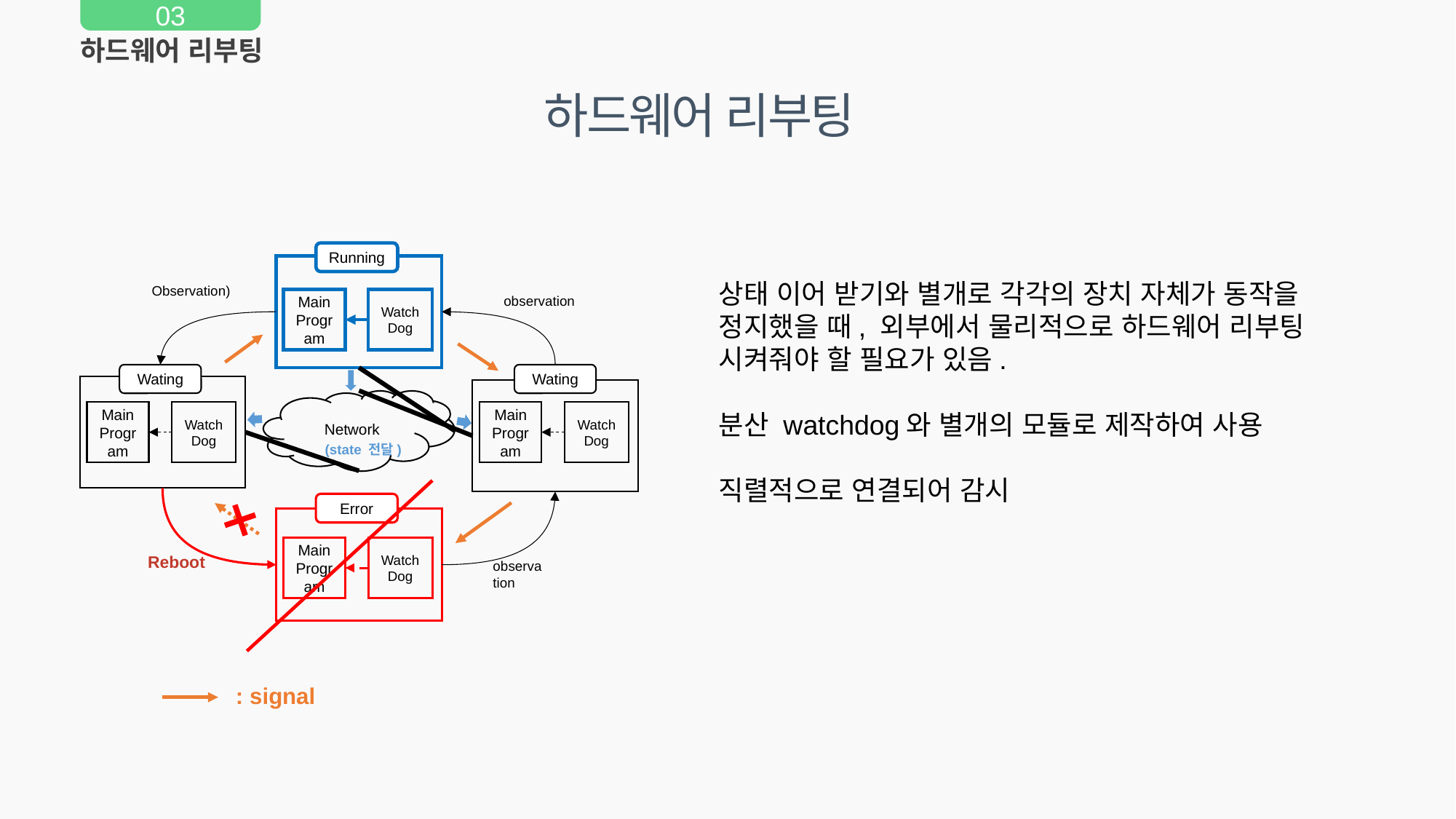

03
하드웨어 리부팅
하드웨어 리부팅
Running

Observation)
observation
Main
Program
WatchDog
Wating
Wating

Network
Main
Program
WatchDog
Main
Program
WatchDog

(state 전달)
Error

Main
Program
WatchDog
Reboot
observation
상태 이어 받기와 별개로 각각의 장치 자체가 동작을 정지했을 때, 외부에서 물리적으로 하드웨어 리부팅 시켜줘야 할 필요가 있음.

분산 watchdog와 별개의 모듈로 제작하여 사용

직렬적으로 연결되어 감시
: signal